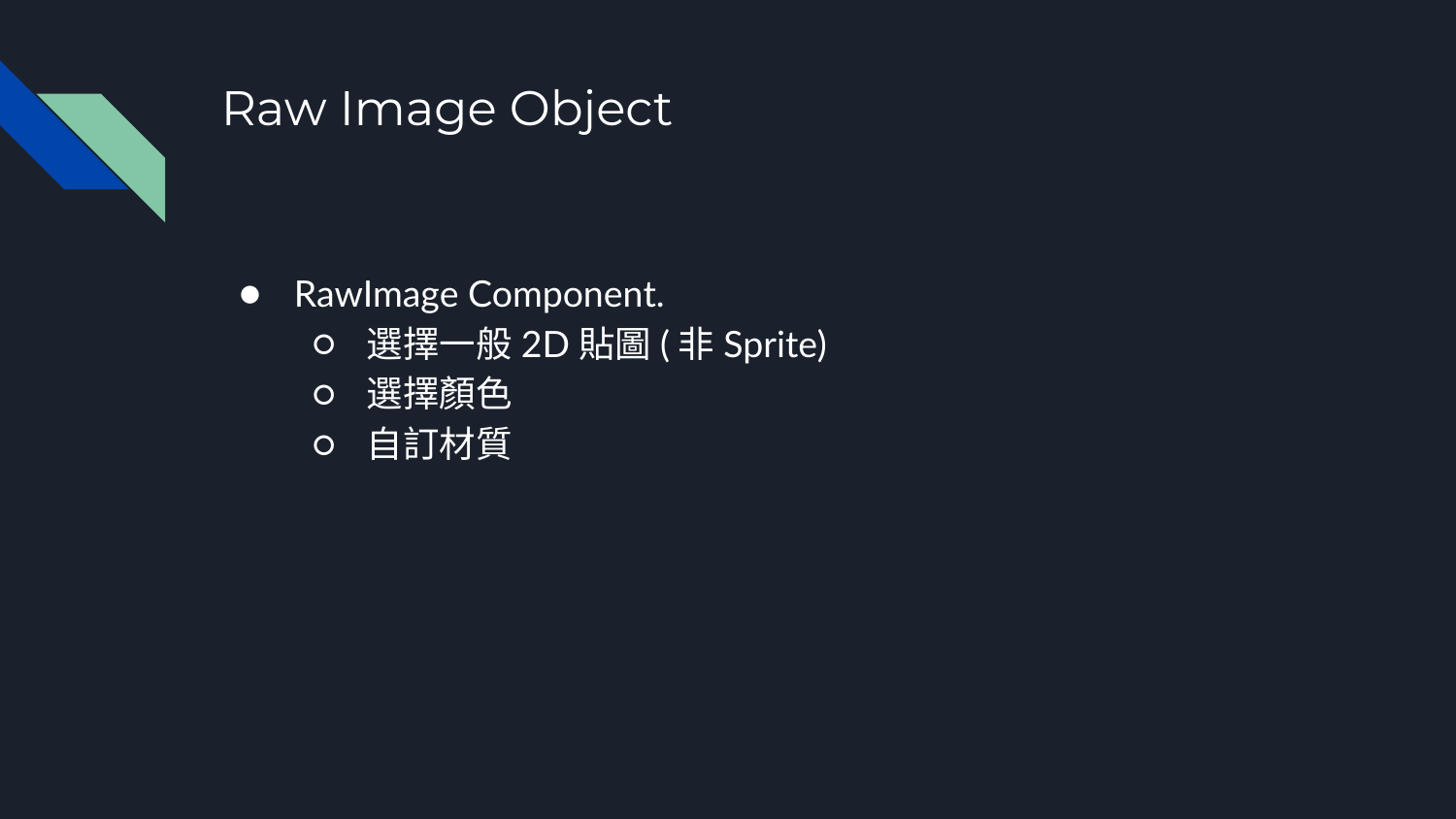

# Raw Image Object
RawImage Component.
選擇一般2D貼圖(非Sprite)
選擇顏色
自訂材質